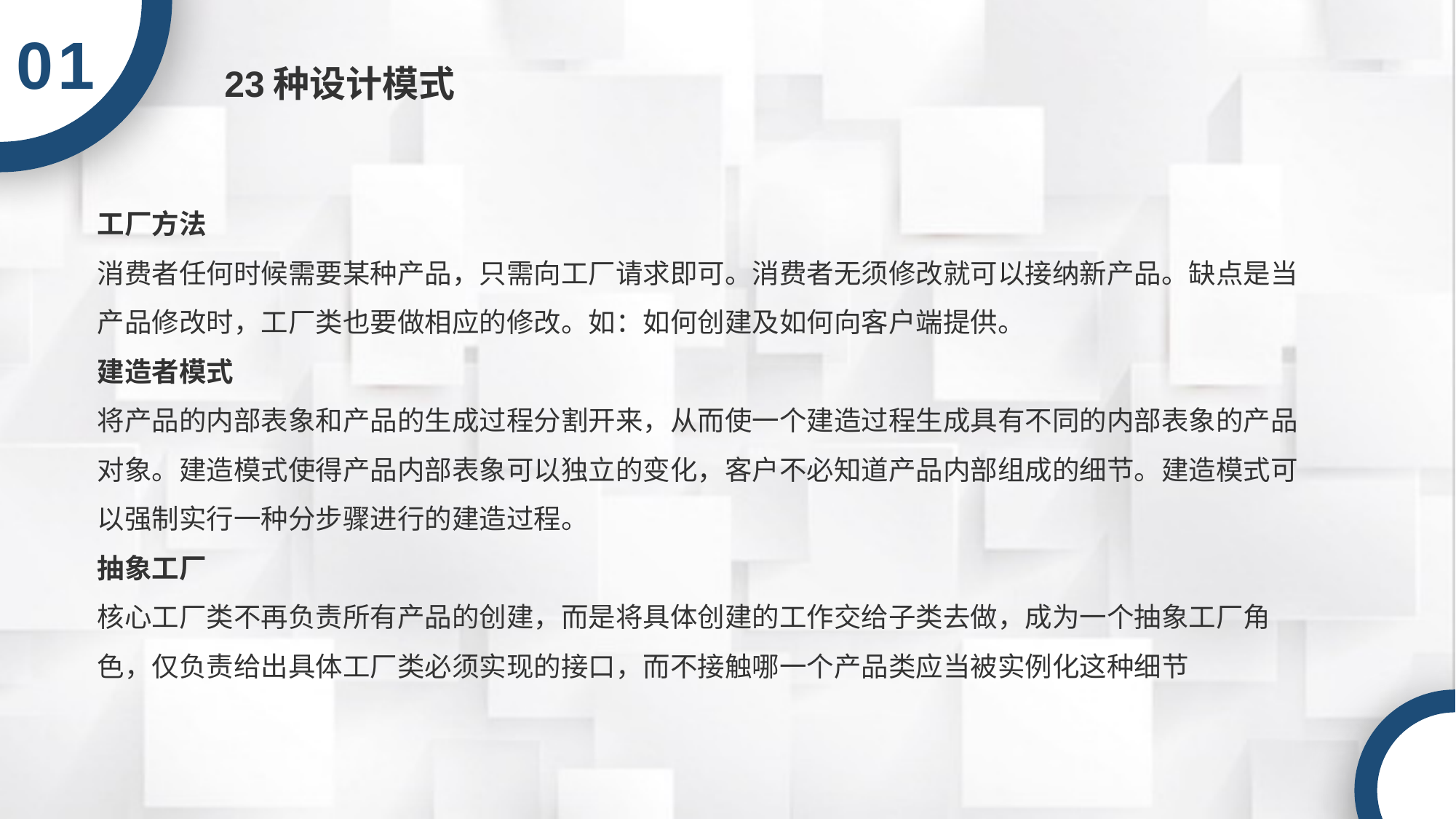

01
23种设计模式

工厂方法
消费者任何时候需要某种产品，只需向工厂请求即可。消费者无须修改就可以接纳新产品。缺点是当产品修改时，工厂类也要做相应的修改。如：如何创建及如何向客户端提供。
建造者模式
将产品的内部表象和产品的生成过程分割开来，从而使一个建造过程生成具有不同的内部表象的产品对象。建造模式使得产品内部表象可以独立的变化，客户不必知道产品内部组成的细节。建造模式可以强制实行一种分步骤进行的建造过程。
抽象工厂
核心工厂类不再负责所有产品的创建，而是将具体创建的工作交给子类去做，成为一个抽象工厂角色，仅负责给出具体工厂类必须实现的接口，而不接触哪一个产品类应当被实例化这种细节